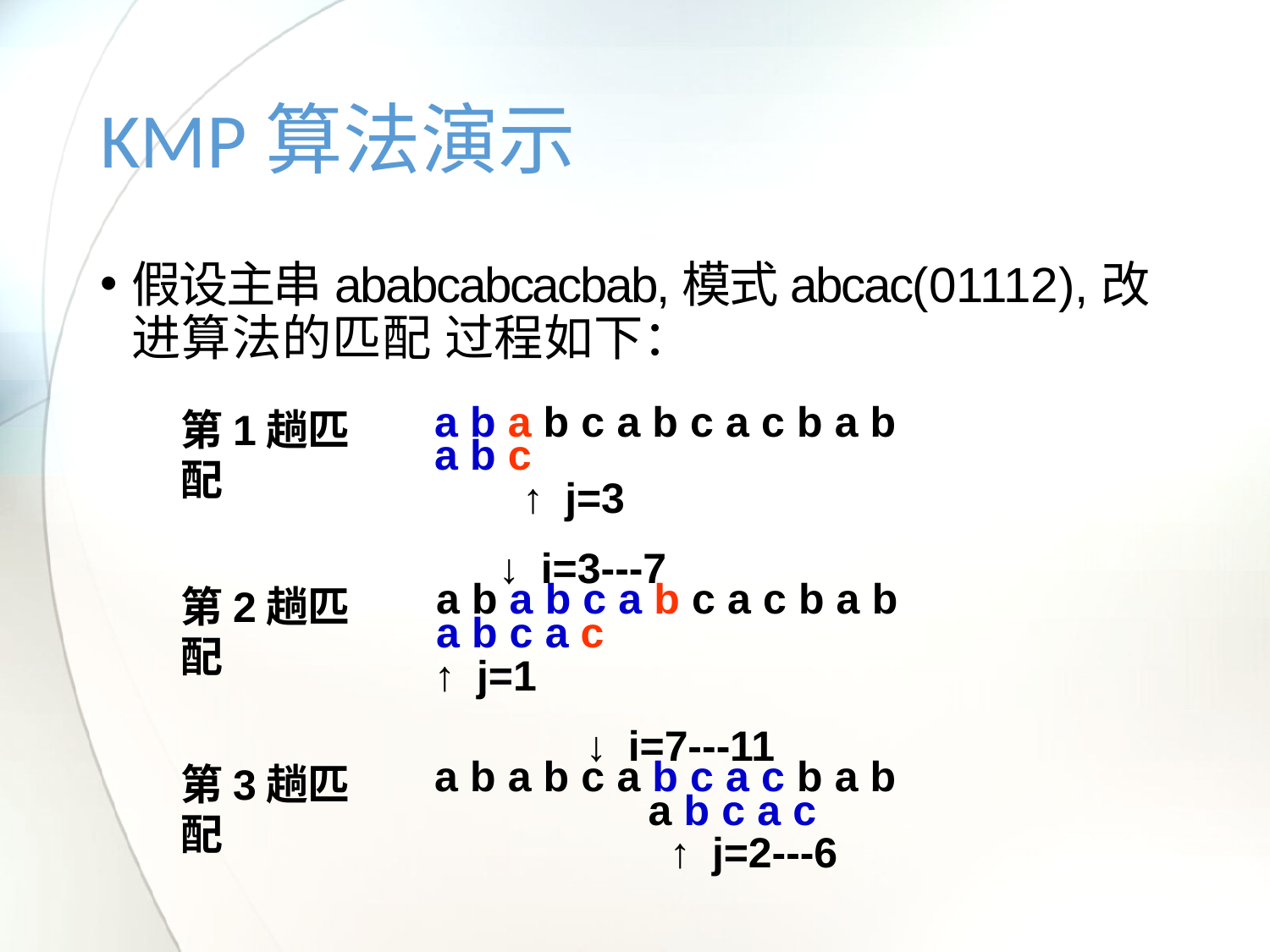

# KMP算法演示
假设主串ababcabcacbab,模式abcac(01112),改进算法的匹配 过程如下：

第1趟匹配
a b a b c a b c a c b a b
a b c
 ↑j=3
↓i=3---7
第2趟匹配
a b a b c a b c a c b a b
a b c a c
↑j=1
↓i=7---11
第3趟匹配
a b a b c a b c a c b a b
a b c a c
↑j=2---6